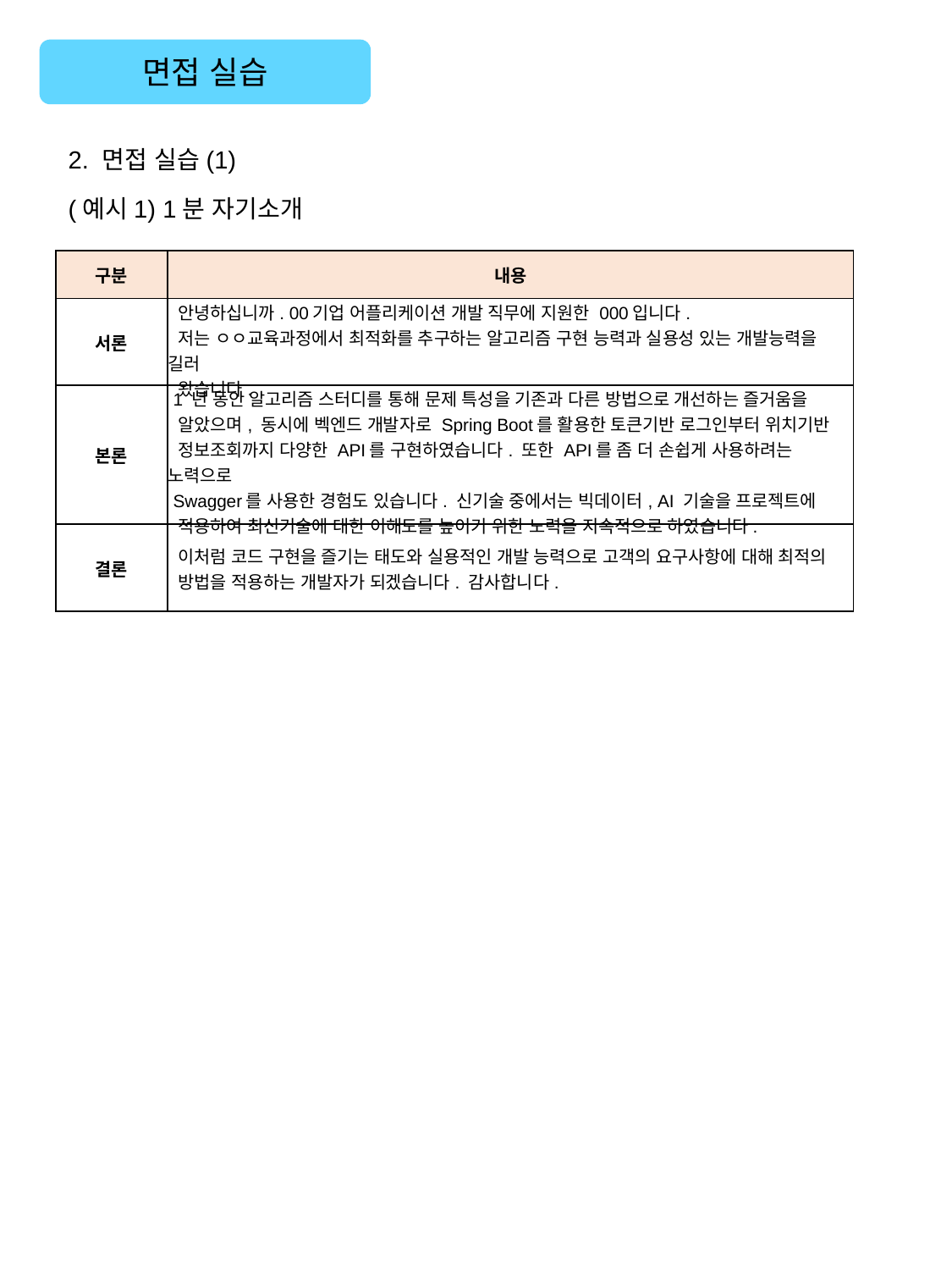

면접 실습
2. 면접 실습(1)
(예시1) 1분 자기소개
| 구분 | 내용 |
| --- | --- |
| 서론 | 안녕하십니까. 00기업 어플리케이션 개발 직무에 지원한 000입니다. 저는 ㅇㅇ교육과정에서 최적화를 추구하는 알고리즘 구현 능력과 실용성 있는 개발능력을 길러 왔습니다. |
| 본론 | 1 년 동안 알고리즘 스터디를 통해 문제 특성을 기존과 다른 방법으로 개선하는 즐거움을 알았으며, 동시에 벡엔드 개발자로 Spring Boot를 활용한 토큰기반 로그인부터 위치기반 정보조회까지 다양한 API를 구현하였습니다. 또한 API를 좀 더 손쉽게 사용하려는 노력으로 Swagger를 사용한 경험도 있습니다. 신기술 중에서는 빅데이터, AI 기술을 프로젝트에 적용하여 최신기술에 대한 이해도를 높이기 위한 노력을 지속적으로 하였습니다. |
| 결론 | 이처럼 코드 구현을 즐기는 태도와 실용적인 개발 능력으로 고객의 요구사항에 대해 최적의 방법을 적용하는 개발자가 되겠습니다. 감사합니다. |